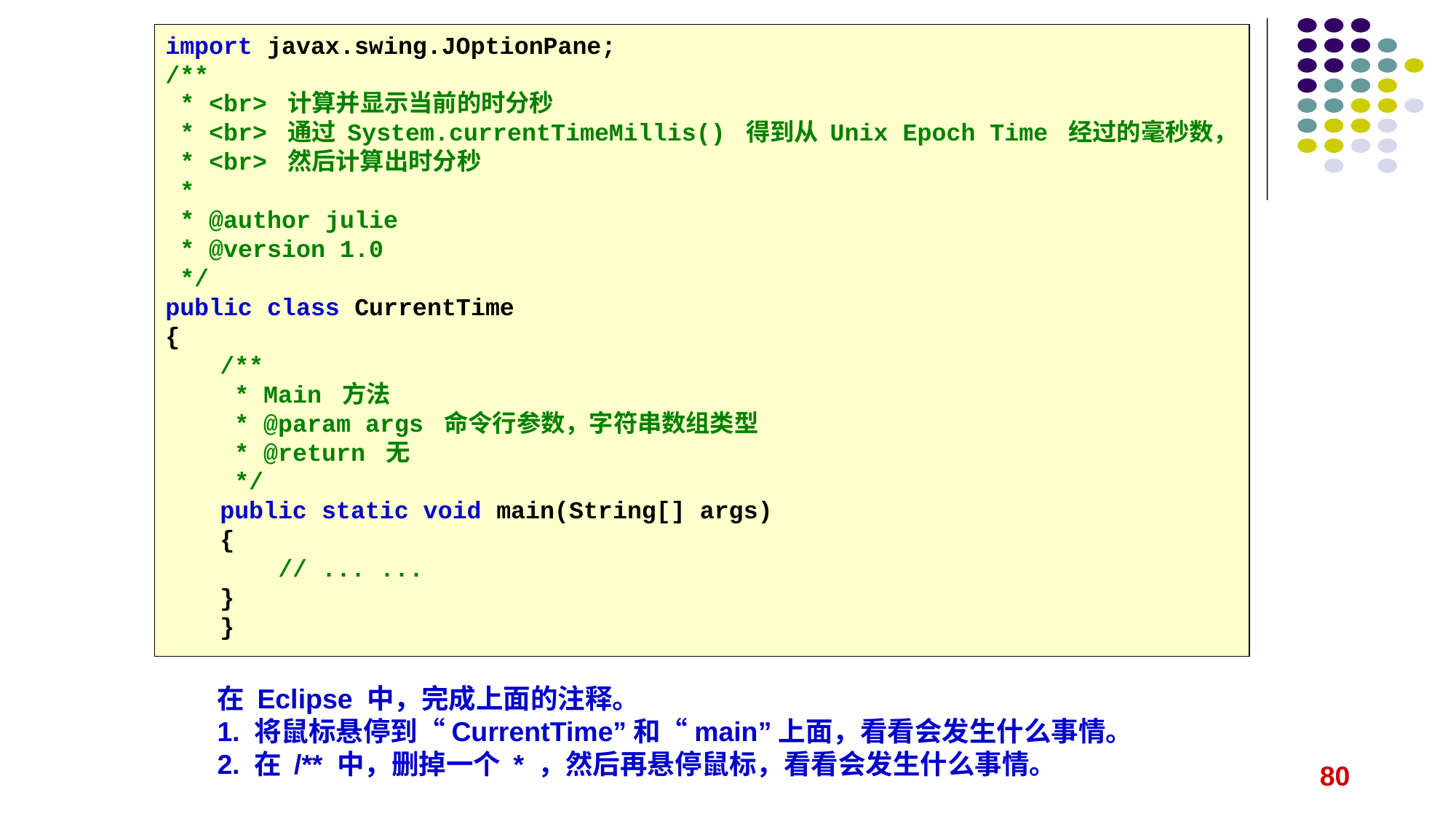

import javax.swing.JOptionPane;
/**
 * <br> 计算并显示当前的时分秒
 * <br> 通过 System.currentTimeMillis() 得到从 Unix Epoch Time 经过的毫秒数，
 * <br> 然后计算出时分秒
 *
 * @author julie
 * @version 1.0
 */
public class CurrentTime
{
/**
 * Main 方法
 * @param args 命令行参数，字符串数组类型
 * @return 无
 */
public static void main(String[] args)
{
    // ... ...
}
}
在 Eclipse 中，完成上面的注释。
1. 将鼠标悬停到“CurrentTime”和“main”上面，看看会发生什么事情。
2. 在 /** 中，删掉一个 * ，然后再悬停鼠标，看看会发生什么事情。